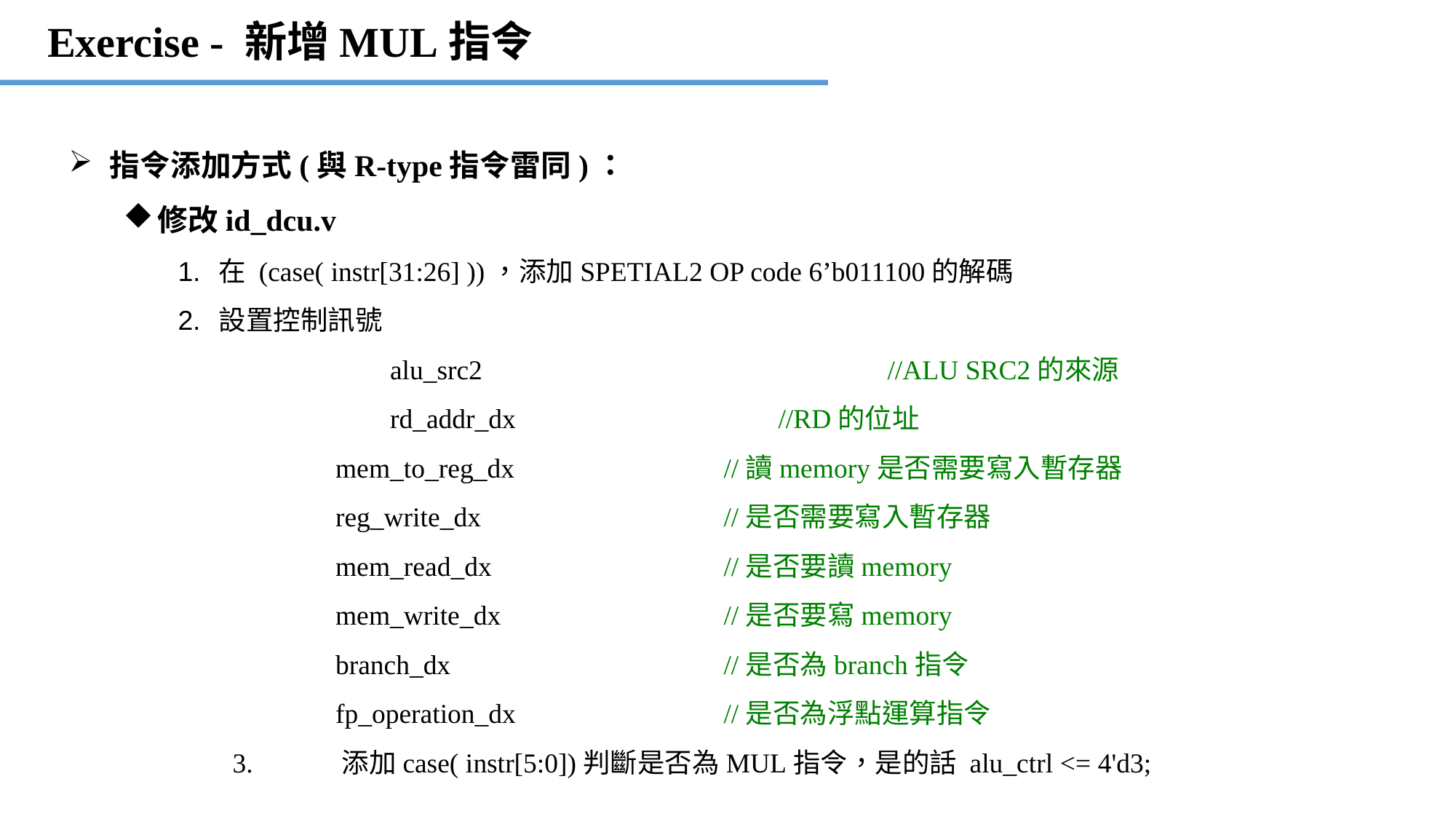

Exercise - 新增MUL指令

指令添加方式(與R-type指令雷同)：
修改id_dcu.v
在 (case( instr[31:26] ))，添加SPETIAL2 OP code 6’b011100的解碼
設置控制訊號
	     	       alu_src2 				//ALU SRC2的來源
	       	       rd_addr_dx 		 	//RD的位址
	       mem_to_reg_dx	 	//讀memory是否需要寫入暫存器
	       reg_write_dx	 		//是否需要寫入暫存器
	       mem_read_dx 	 		//是否要讀memory
	       mem_write_dx			//是否要寫memory
	       branch_dx  			//是否為branch指令
	       fp_operation_dx 		//是否為浮點運算指令
	3.	添加case( instr[5:0])判斷是否為MUL指令，是的話 alu_ctrl <= 4'd3;